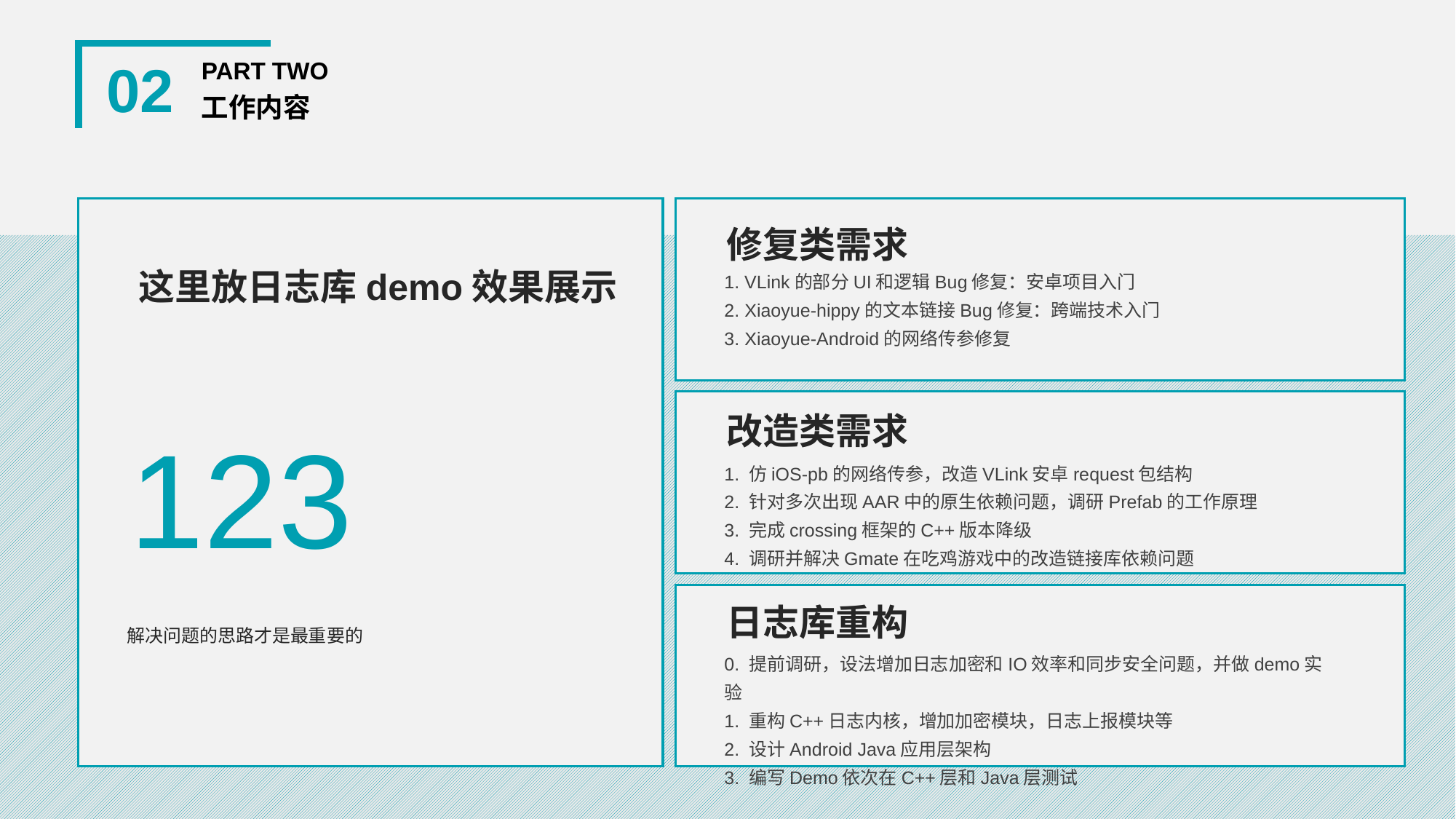

02
PART TWO
工作内容

修复类需求
这里放日志库demo效果展示
1. VLink的部分UI和逻辑Bug修复：安卓项目入门
2. Xiaoyue-hippy的文本链接Bug修复：跨端技术入门
3. Xiaoyue-Android的网络传参修复

改造类需求
123
1. 仿iOS-pb的网络传参，改造VLink安卓request包结构
2. 针对多次出现AAR中的原生依赖问题，调研Prefab的工作原理
3. 完成crossing框架的C++版本降级
4. 调研并解决Gmate在吃鸡游戏中的改造链接库依赖问题

日志库重构
解决问题的思路才是最重要的
0. 提前调研，设法增加日志加密和IO效率和同步安全问题，并做demo实验
1. 重构C++日志内核，增加加密模块，日志上报模块等
2. 设计Android Java应用层架构
3. 编写Demo依次在C++层和Java层测试